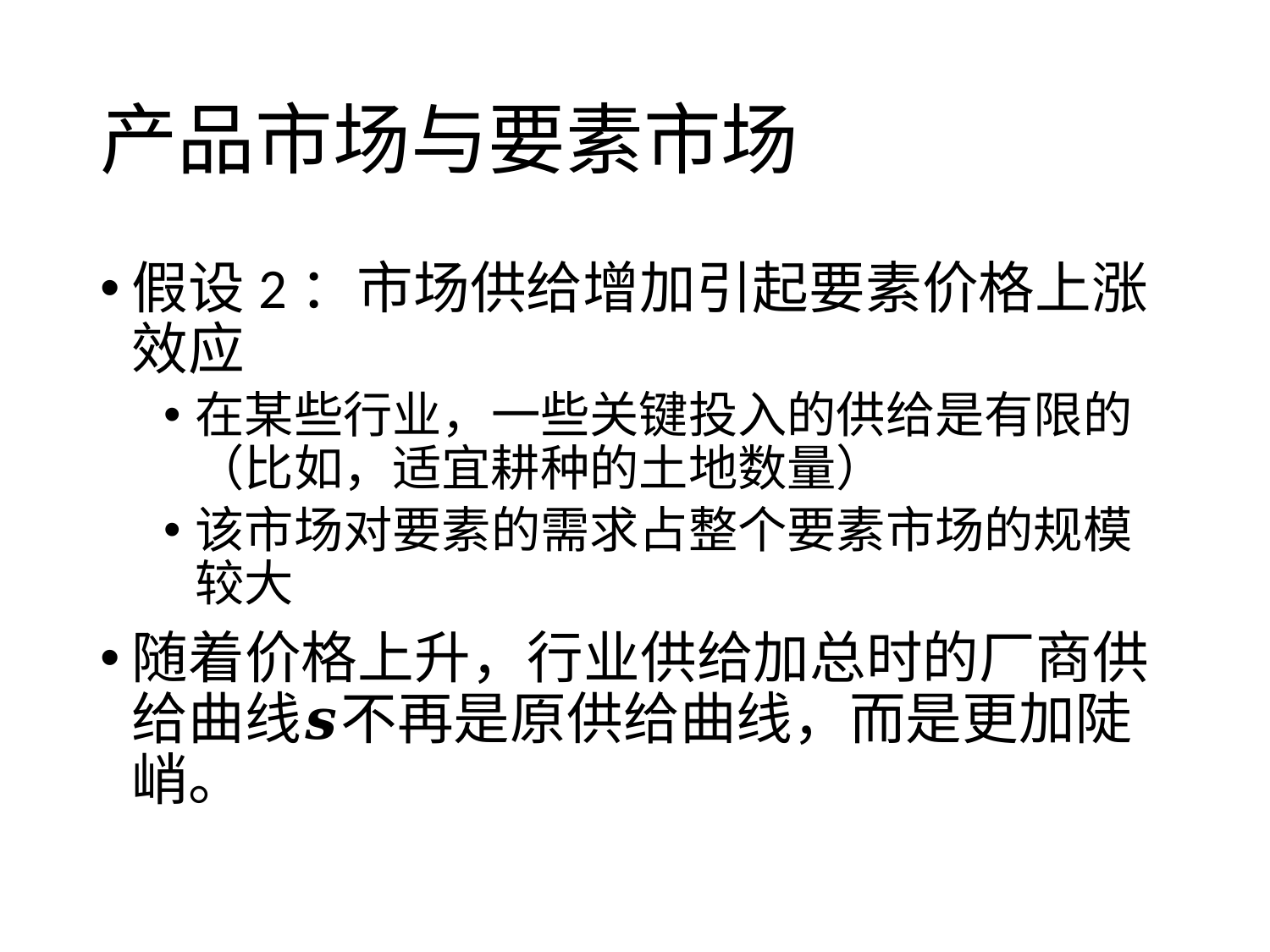

# 产品市场与要素市场
假设2：市场供给增加引起要素价格上涨效应
在某些行业，一些关键投入的供给是有限的（比如，适宜耕种的土地数量）
该市场对要素的需求占整个要素市场的规模较大
随着价格上升，行业供给加总时的厂商供给曲线𝒔不再是原供给曲线，而是更加陡峭。